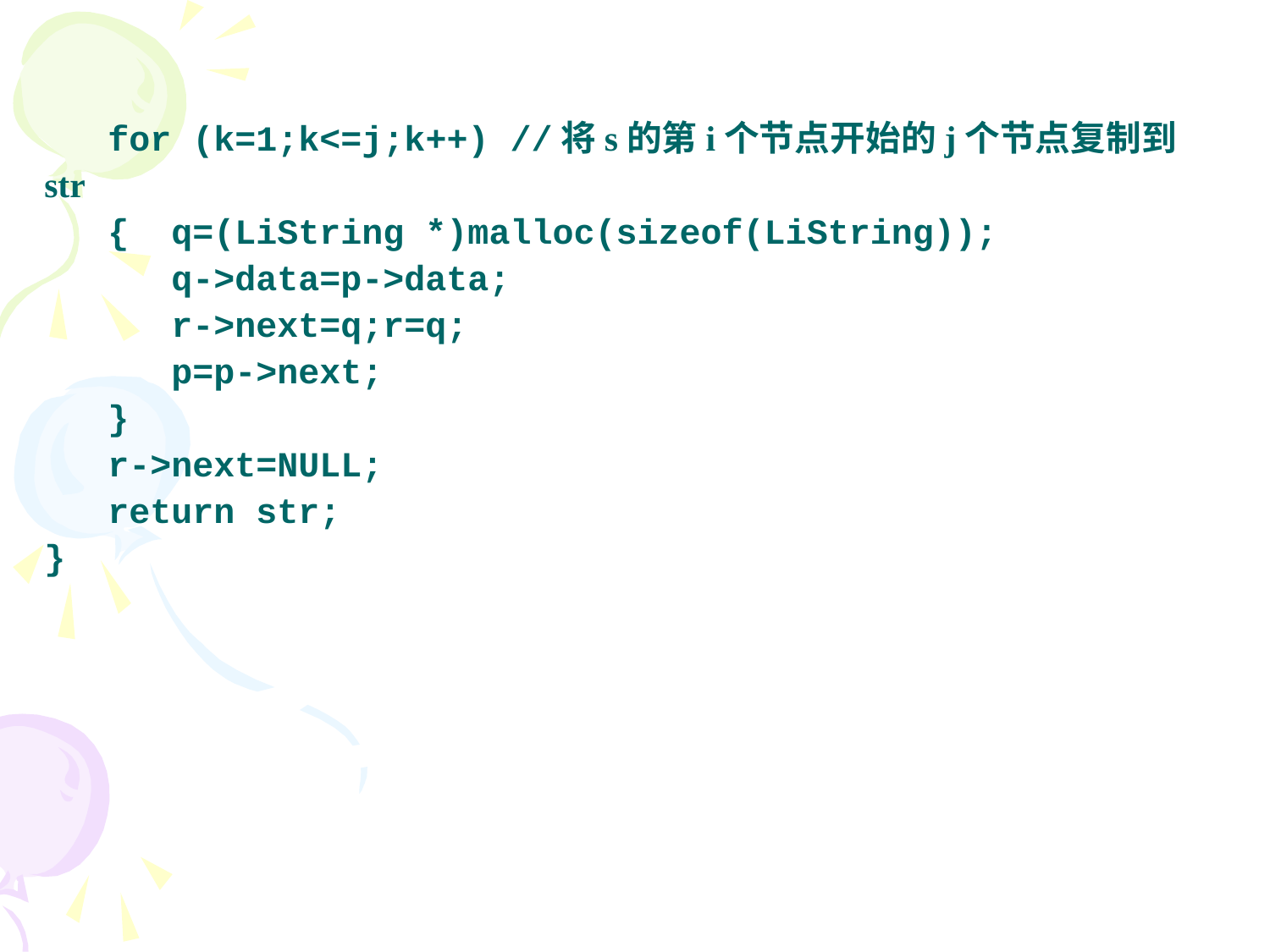

for (k=1;k<=j;k++) //将s的第i个节点开始的j个节点复制到str
   {	q=(LiString *)malloc(sizeof(LiString));
	q->data=p->data;
	r->next=q;r=q;
	p=p->next;
   }
   r->next=NULL;
   return str;
}